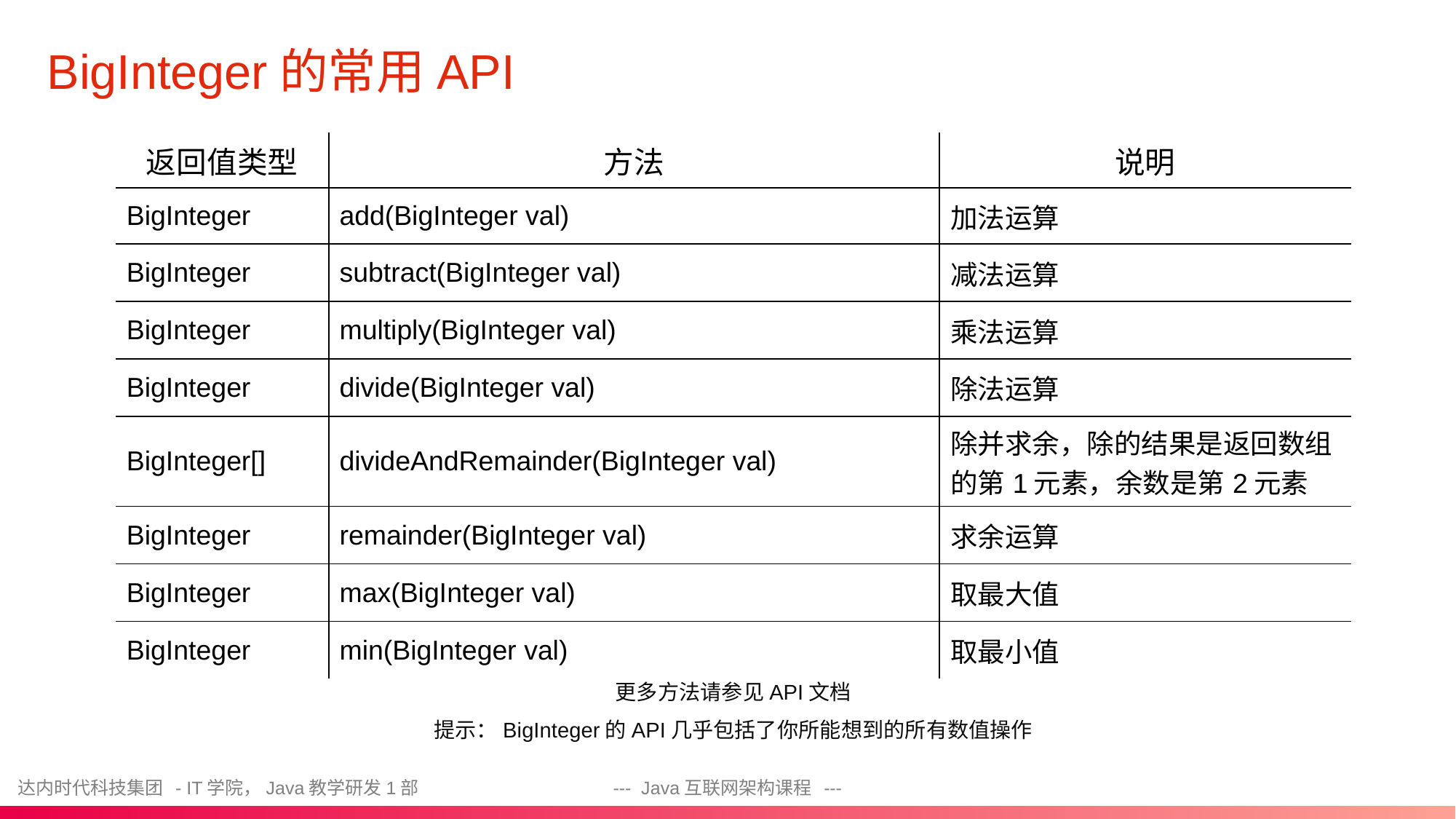

# BigInteger的常用API
| 返回值类型 | 方法 | 说明 |
| --- | --- | --- |
| BigInteger | add(BigInteger val) | 加法运算 |
| BigInteger | subtract(BigInteger val) | 减法运算 |
| BigInteger | multiply(BigInteger val) | 乘法运算 |
| BigInteger | divide(BigInteger val) | 除法运算 |
| BigInteger[] | divideAndRemainder(BigInteger val) | 除并求余，除的结果是返回数组的第1元素，余数是第2元素 |
| BigInteger | remainder(BigInteger val) | 求余运算 |
| BigInteger | max(BigInteger val) | 取最大值 |
| BigInteger | min(BigInteger val) | 取最小值 |
更多方法请参见API文档
提示：BigInteger的API几乎包括了你所能想到的所有数值操作